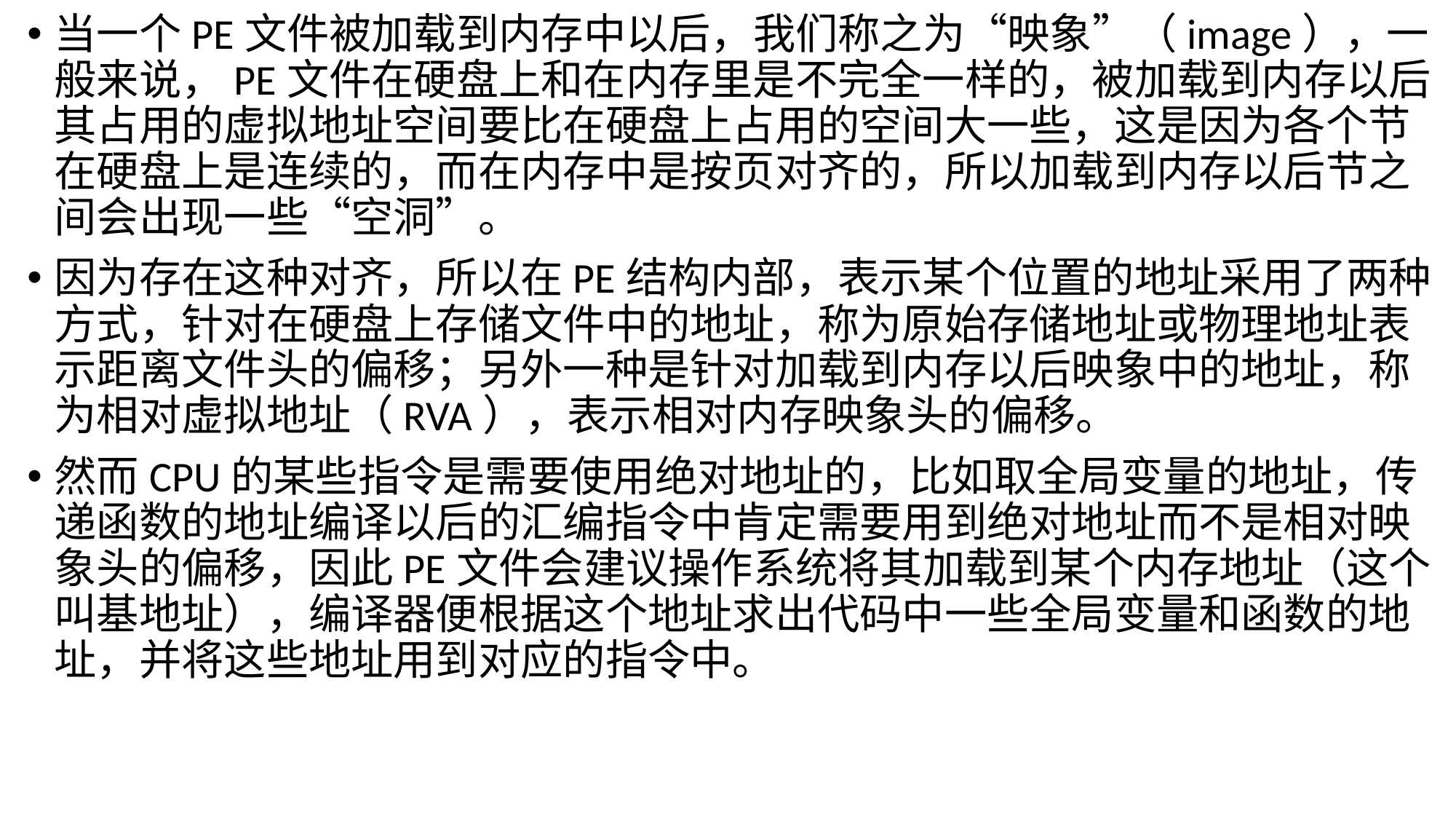

当一个PE文件被加载到内存中以后，我们称之为“映象”（image），一般来说，PE文件在硬盘上和在内存里是不完全一样的，被加载到内存以后其占用的虚拟地址空间要比在硬盘上占用的空间大一些，这是因为各个节在硬盘上是连续的，而在内存中是按页对齐的，所以加载到内存以后节之间会出现一些“空洞”。
因为存在这种对齐，所以在PE结构内部，表示某个位置的地址采用了两种方式，针对在硬盘上存储文件中的地址，称为原始存储地址或物理地址表示距离文件头的偏移；另外一种是针对加载到内存以后映象中的地址，称为相对虚拟地址（RVA），表示相对内存映象头的偏移。
然而CPU的某些指令是需要使用绝对地址的，比如取全局变量的地址，传递函数的地址编译以后的汇编指令中肯定需要用到绝对地址而不是相对映象头的偏移，因此PE文件会建议操作系统将其加载到某个内存地址（这个叫基地址），编译器便根据这个地址求出代码中一些全局变量和函数的地址，并将这些地址用到对应的指令中。